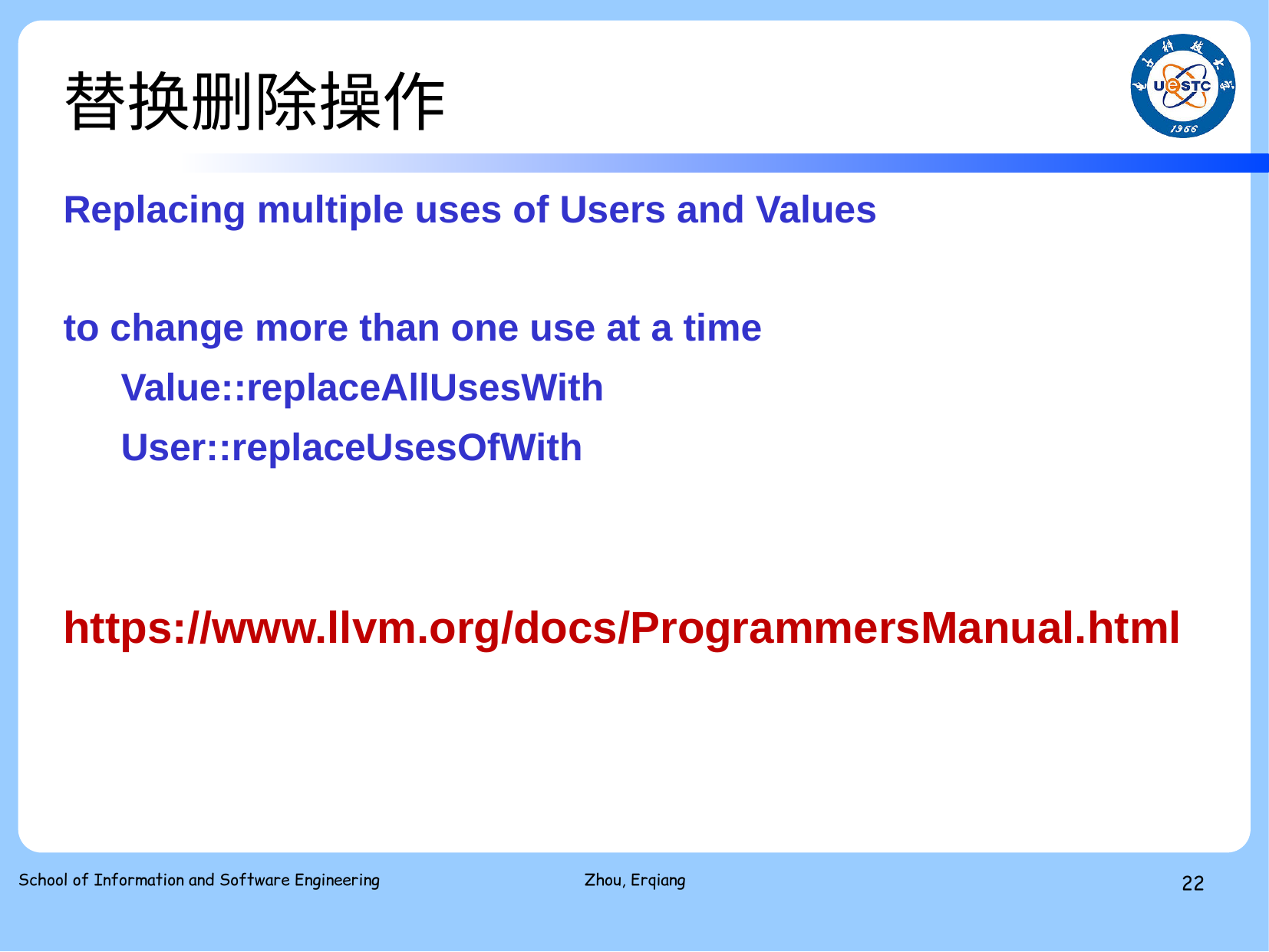

替换删除操作
Replacing multiple uses of Users and Values

to change more than one use at a time
Value::replaceAllUsesWith
User::replaceUsesOfWith

https://www.llvm.org/docs/ProgrammersManual.html
School of Information and Software Engineering
Zhou, Erqiang
22